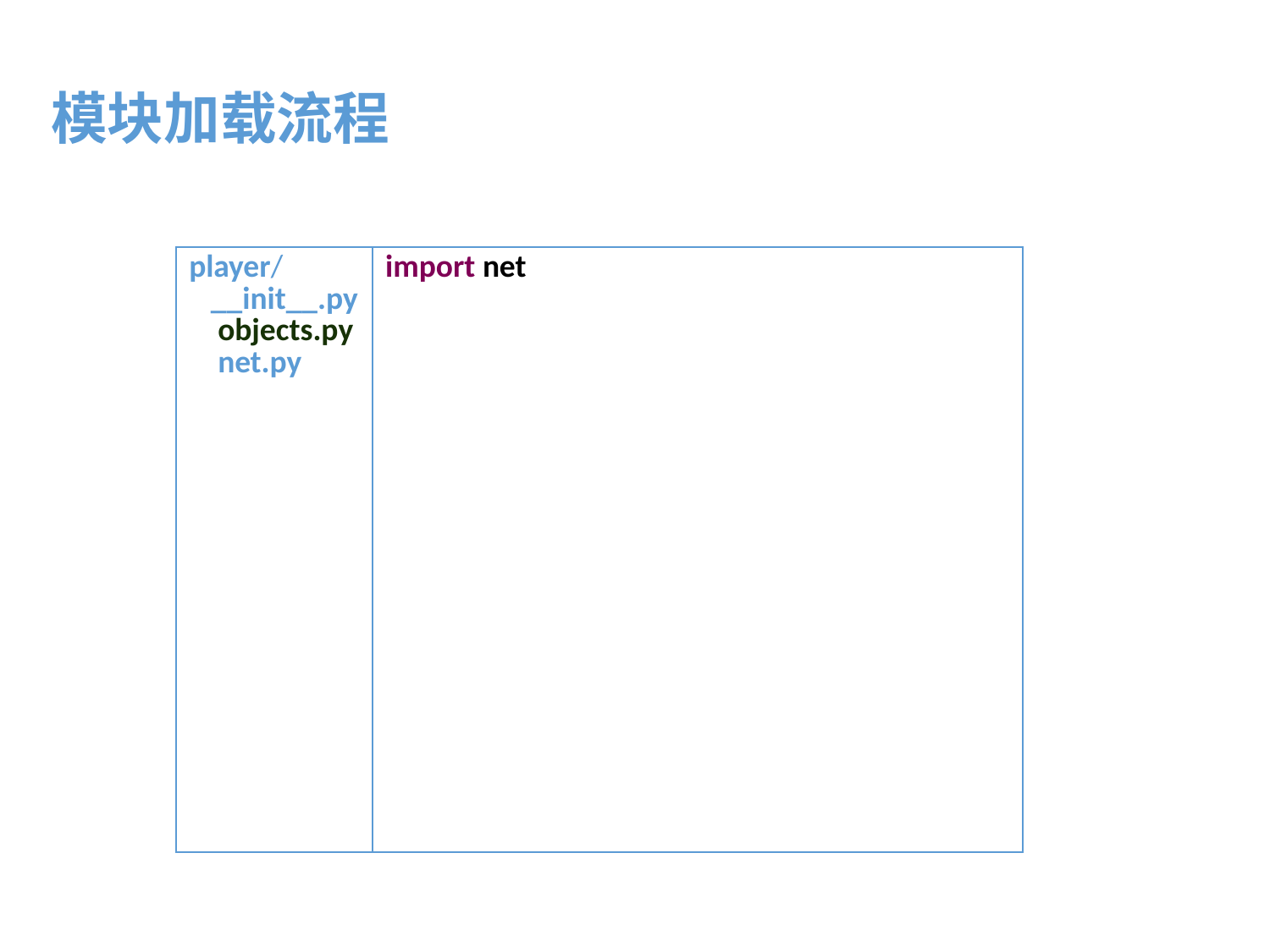

模块加载流程
| player/ \_\_init\_\_.py objects.py net.py | import net |
| --- | --- |